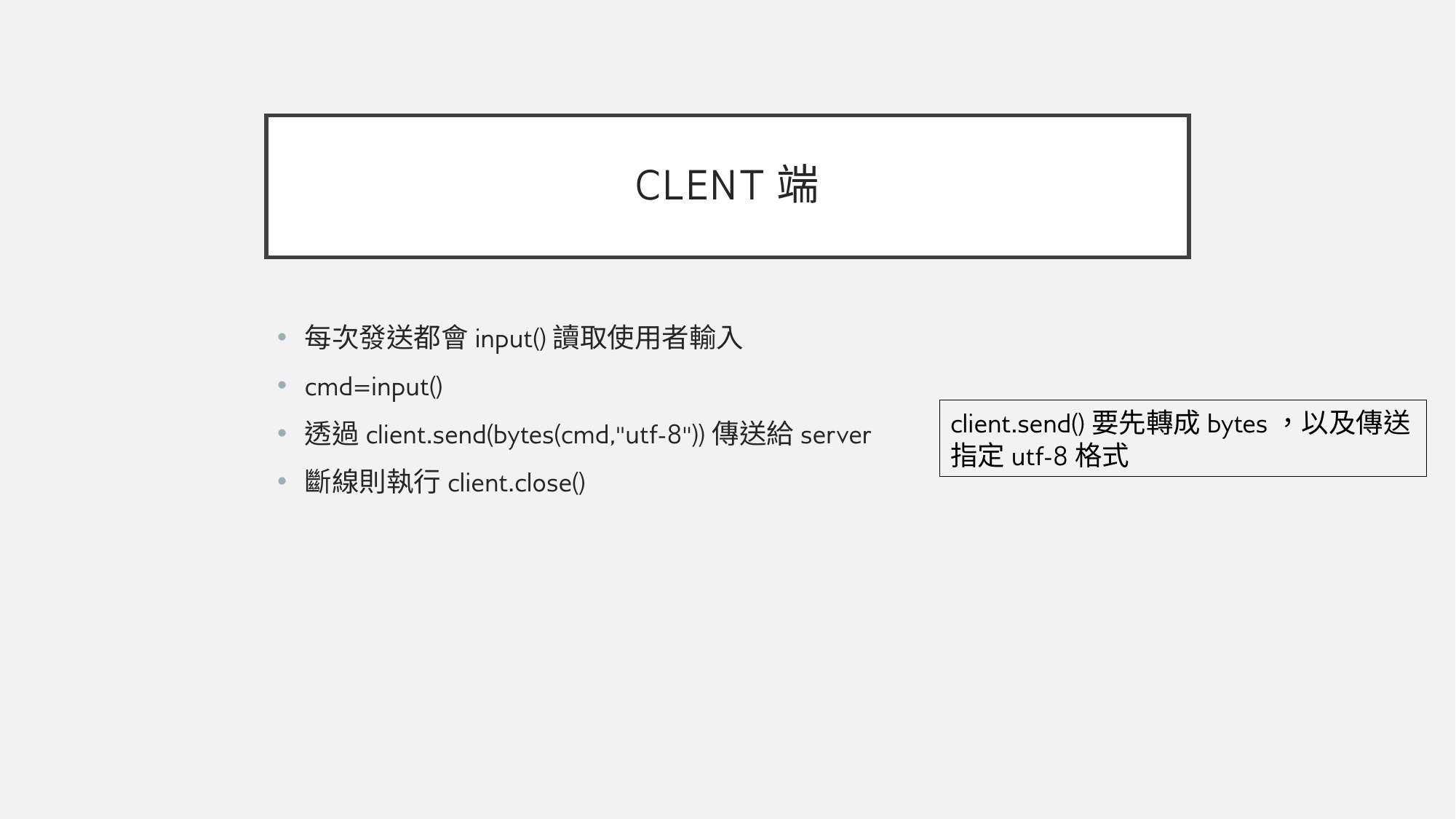

# Clent端
每次發送都會input()讀取使用者輸入
cmd=input()
透過client.send(bytes(cmd,"utf-8"))傳送給server
斷線則執行client.close()
client.send()要先轉成bytes，以及傳送指定utf-8格式